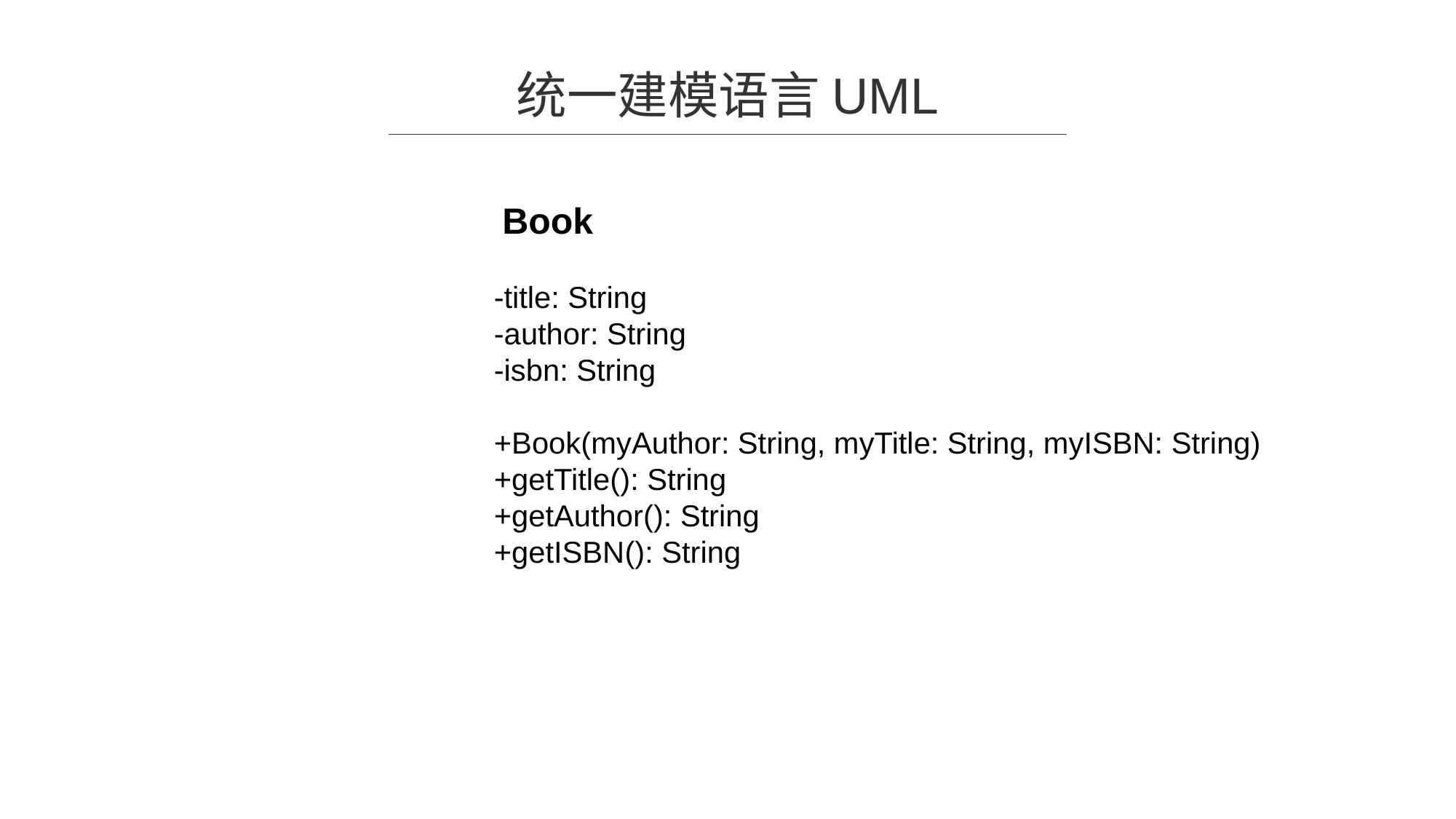

统一建模语言UML
 Book

-title: String
-author: String
-isbn: String

+Book(myAuthor: String, myTitle: String, myISBN: String) +getTitle(): String
+getAuthor(): String
+getISBN(): String